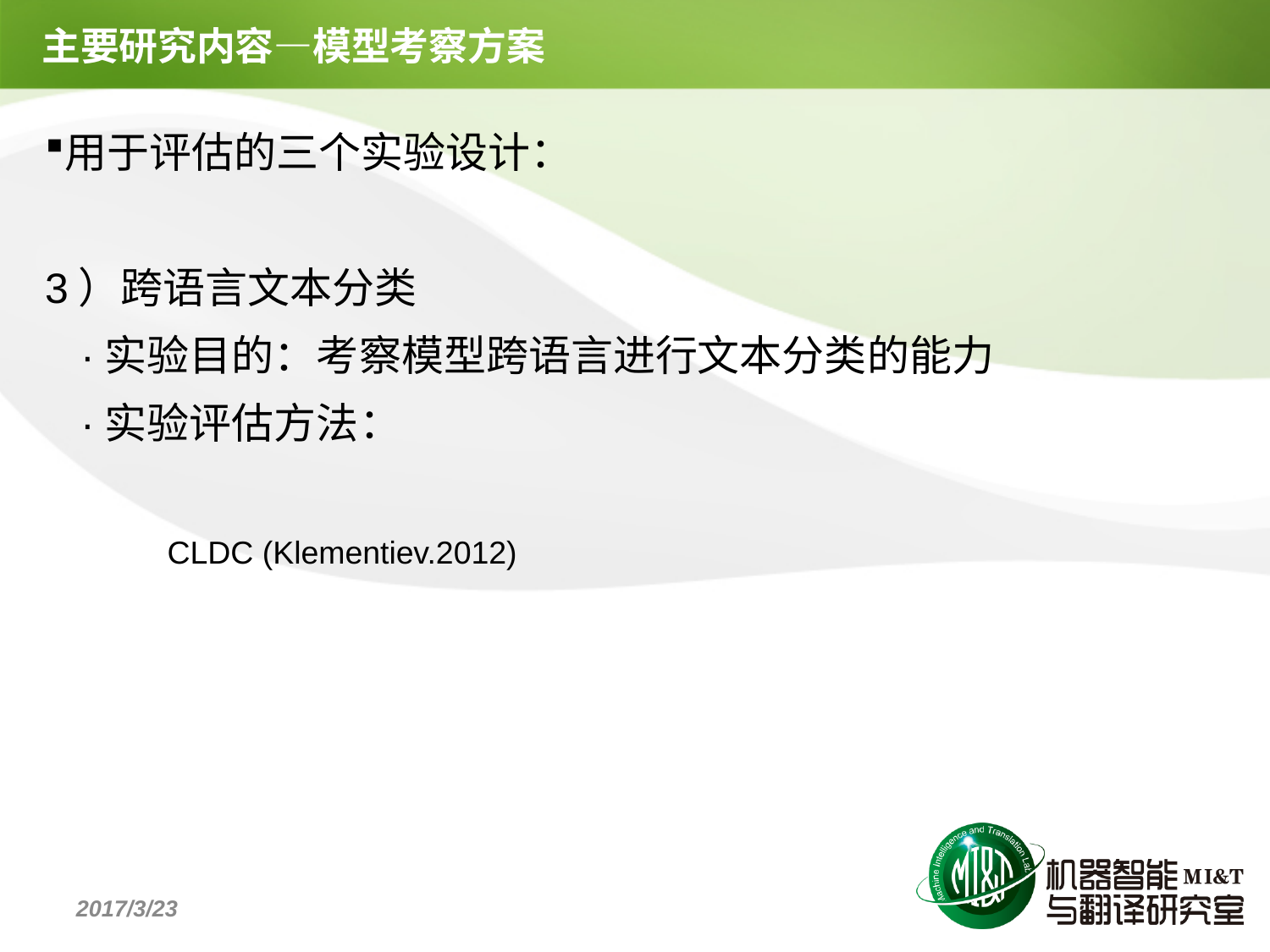

# 主要研究内容—模型考察方案
用于评估的三个实验设计：

3）跨语言文本分类
   ·实验目的：考察模型跨语言进行文本分类的能力
   ·实验评估方法：

CLDC (Klementiev.2012)
2017/3/23